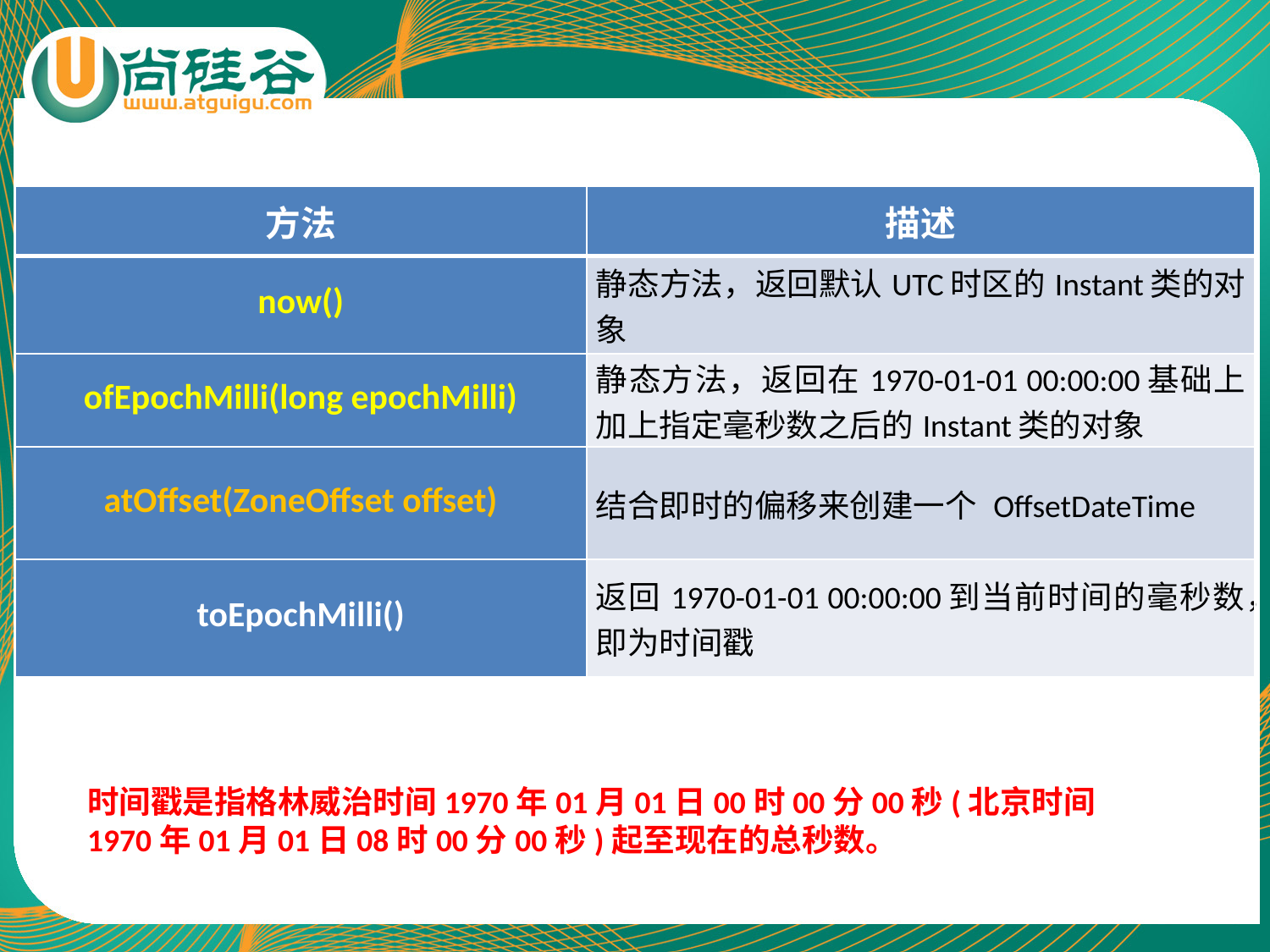

| 方法 | 描述 |
| --- | --- |
| now() | 静态方法，返回默认UTC时区的Instant类的对象 |
| ofEpochMilli(long epochMilli) | 静态方法，返回在1970-01-01 00:00:00基础上加上指定毫秒数之后的Instant类的对象 |
| atOffset(ZoneOffset offset) | 结合即时的偏移来创建一个 OffsetDateTime |
| toEpochMilli() | 返回1970-01-01 00:00:00到当前时间的毫秒数，即为时间戳 |
时间戳是指格林威治时间1970年01月01日00时00分00秒(北京时间1970年01月01日08时00分00秒)起至现在的总秒数。